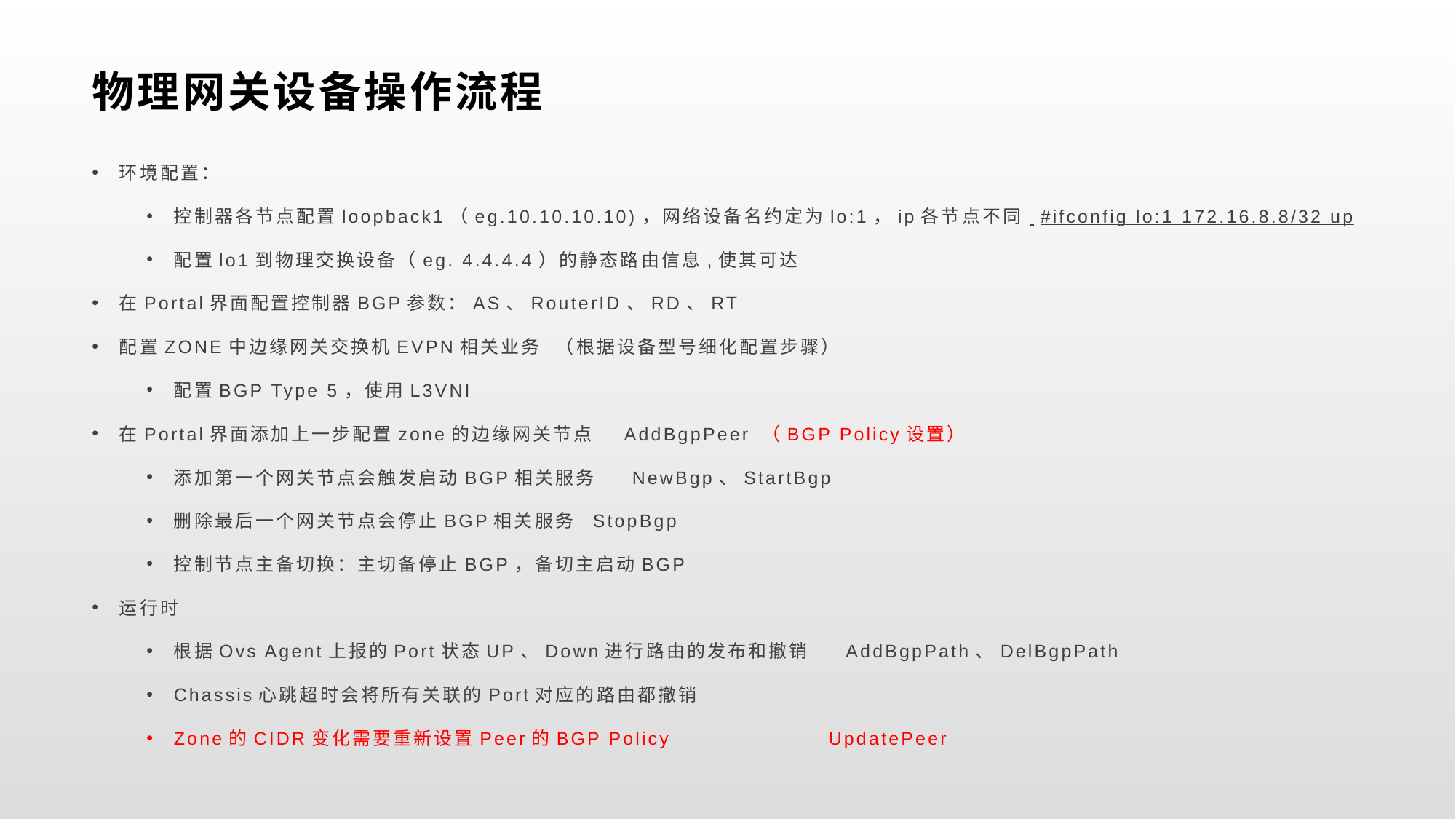

# 物理网关设备操作流程
环境配置：
控制器各节点配置loopback1（eg.10.10.10.10)，网络设备名约定为lo:1，ip各节点不同  #ifconfig lo:1 172.16.8.8/32 up
配置lo1到物理交换设备（eg. 4.4.4.4）的静态路由信息,使其可达
在Portal界面配置控制器BGP参数：AS、RouterID、RD、RT
配置ZONE中边缘网关交换机EVPN相关业务 	（根据设备型号细化配置步骤）
配置BGP Type 5，使用L3VNI
在Portal界面添加上一步配置zone的边缘网关节点    AddBgpPeer （BGP Policy设置）
添加第一个网关节点会触发启动BGP相关服务     NewBgp、StartBgp
删除最后一个网关节点会停止BGP相关服务  StopBgp
控制节点主备切换：主切备停止BGP，备切主启动BGP
运行时
根据Ovs Agent上报的Port状态UP、Down进行路由的发布和撤销     AddBgpPath、DelBgpPath
Chassis心跳超时会将所有关联的Port对应的路由都撤销
Zone的CIDR变化需要重新设置Peer的BGP Policy		UpdatePeer